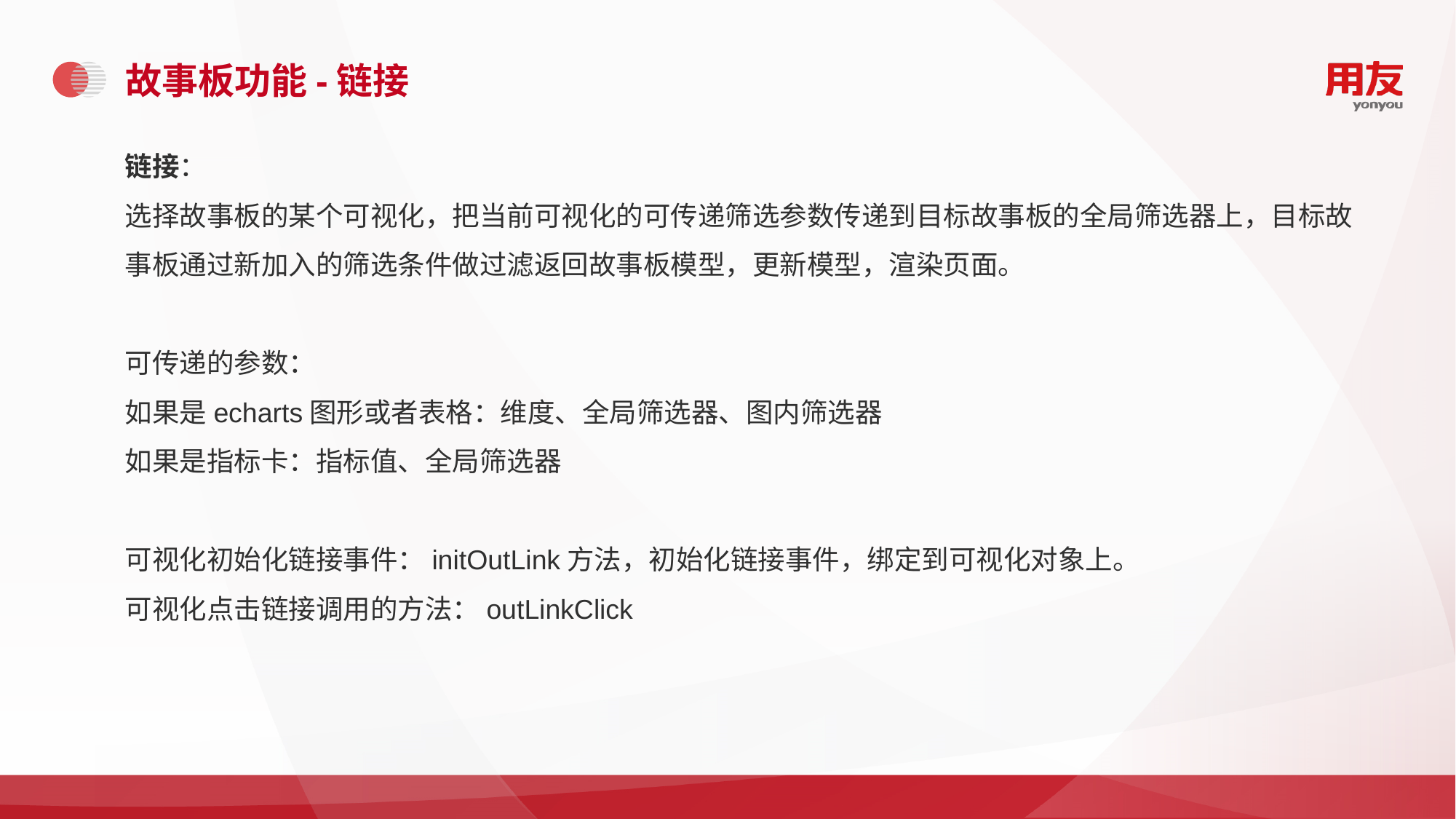

# 故事板功能-链接
链接：
选择故事板的某个可视化，把当前可视化的可传递筛选参数传递到目标故事板的全局筛选器上，目标故事板通过新加入的筛选条件做过滤返回故事板模型，更新模型，渲染页面。

可传递的参数：
如果是echarts图形或者表格：维度、全局筛选器、图内筛选器
如果是指标卡：指标值、全局筛选器

可视化初始化链接事件：initOutLink方法，初始化链接事件，绑定到可视化对象上。
可视化点击链接调用的方法：outLinkClick